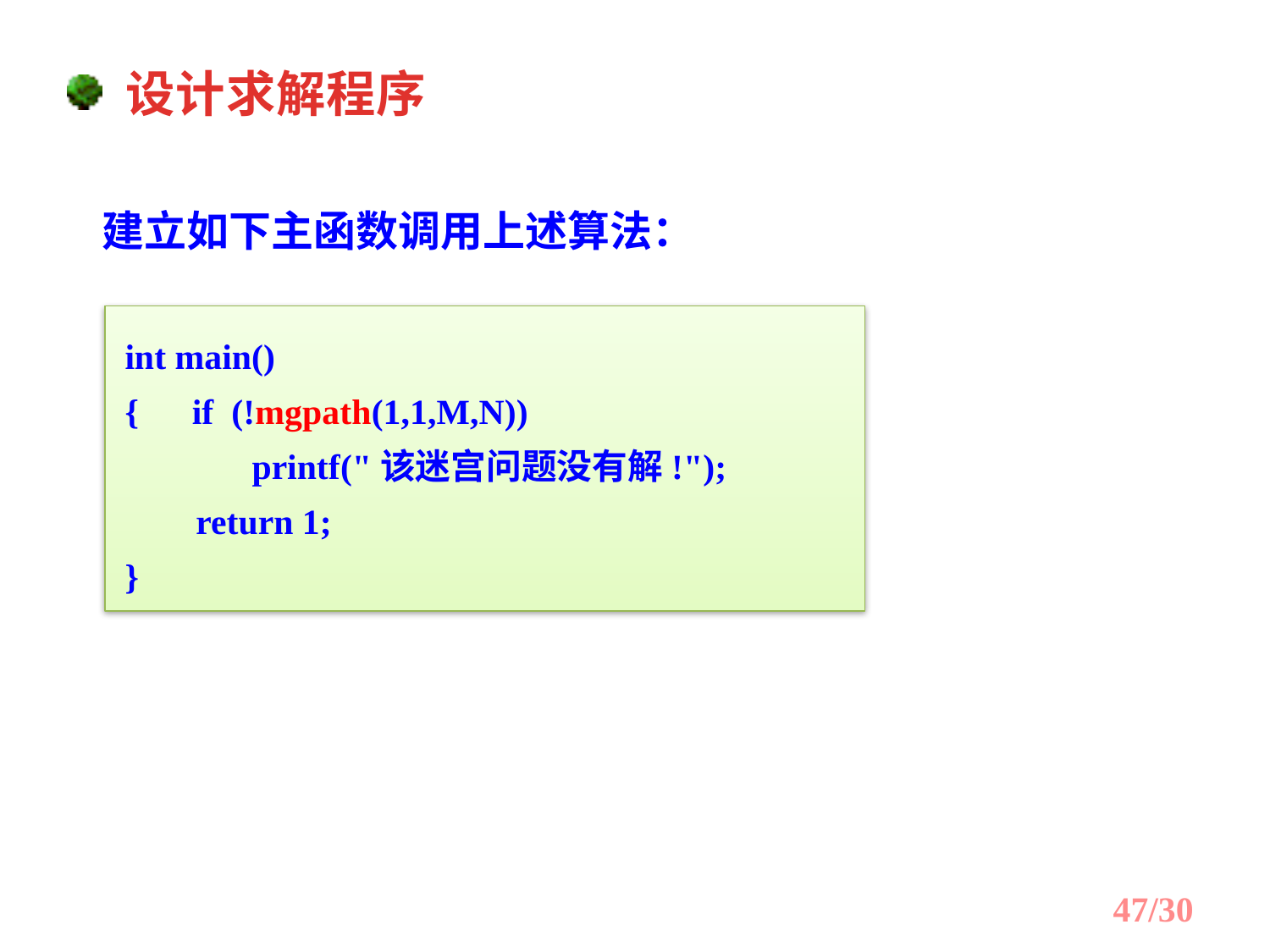

设计求解程序
建立如下主函数调用上述算法：
int main()
{      if  (!mgpath(1,1,M,N))
	printf("该迷宫问题没有解!");
        return 1;
}
47